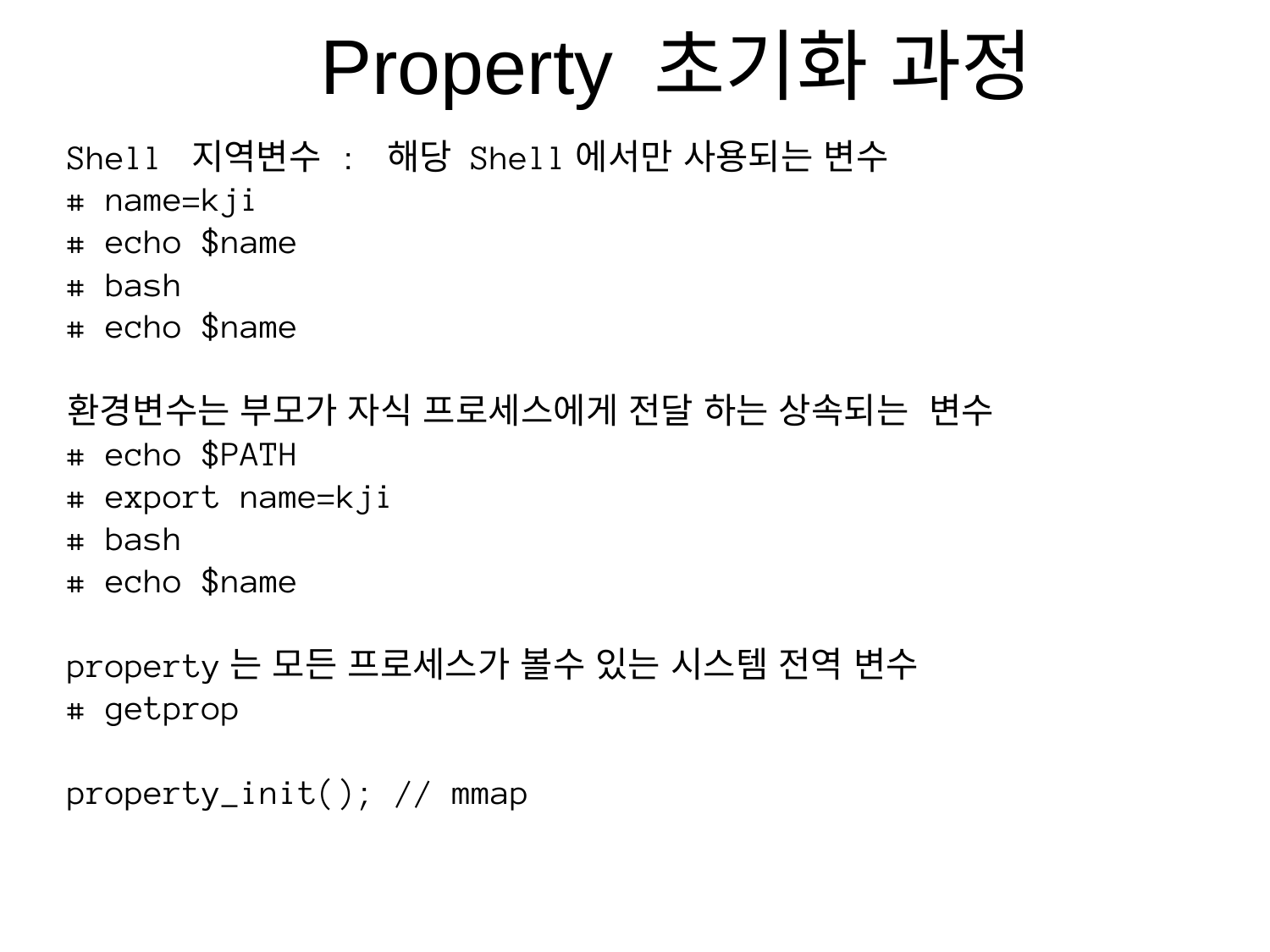

# Property 초기화 과정
Shell 지역변수 : 해당 Shell에서만 사용되는 변수
# name=kji
# echo $name
# bash
# echo $name

환경변수는 부모가 자식 프로세스에게 전달 하는 상속되는  변수
# echo $PATH
# export name=kji
# bash
# echo $name

property는 모든 프로세스가 볼수 있는 시스템 전역 변수
# getprop

property_init(); // mmap